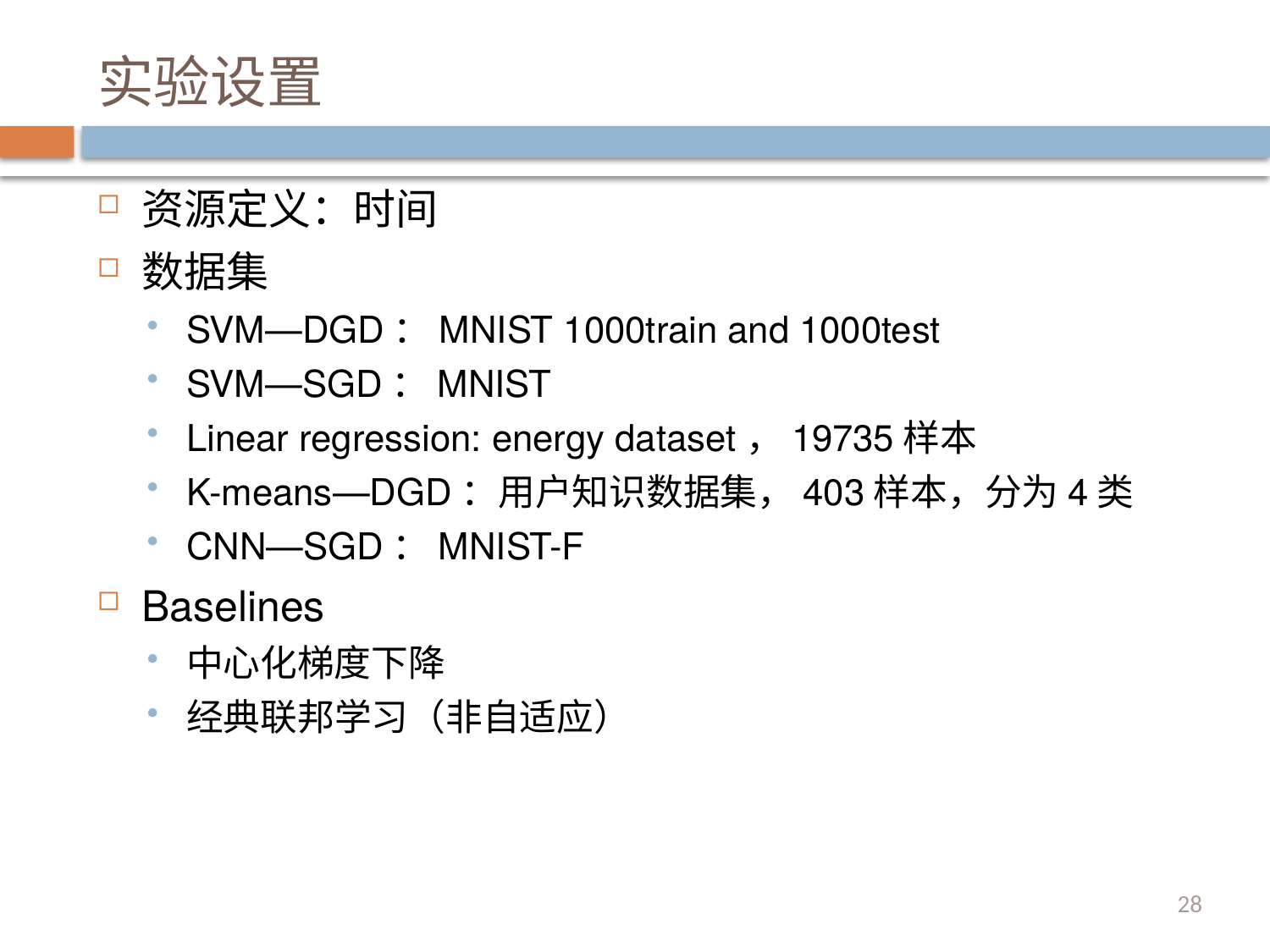

# 实验设置
资源定义：时间
数据集
SVM—DGD：MNIST 1000train and 1000test
SVM—SGD：MNIST
Linear regression: energy dataset，19735样本
K-means—DGD：用户知识数据集，403样本，分为4类
CNN—SGD：MNIST-F
Baselines
中心化梯度下降
经典联邦学习（非自适应）

28